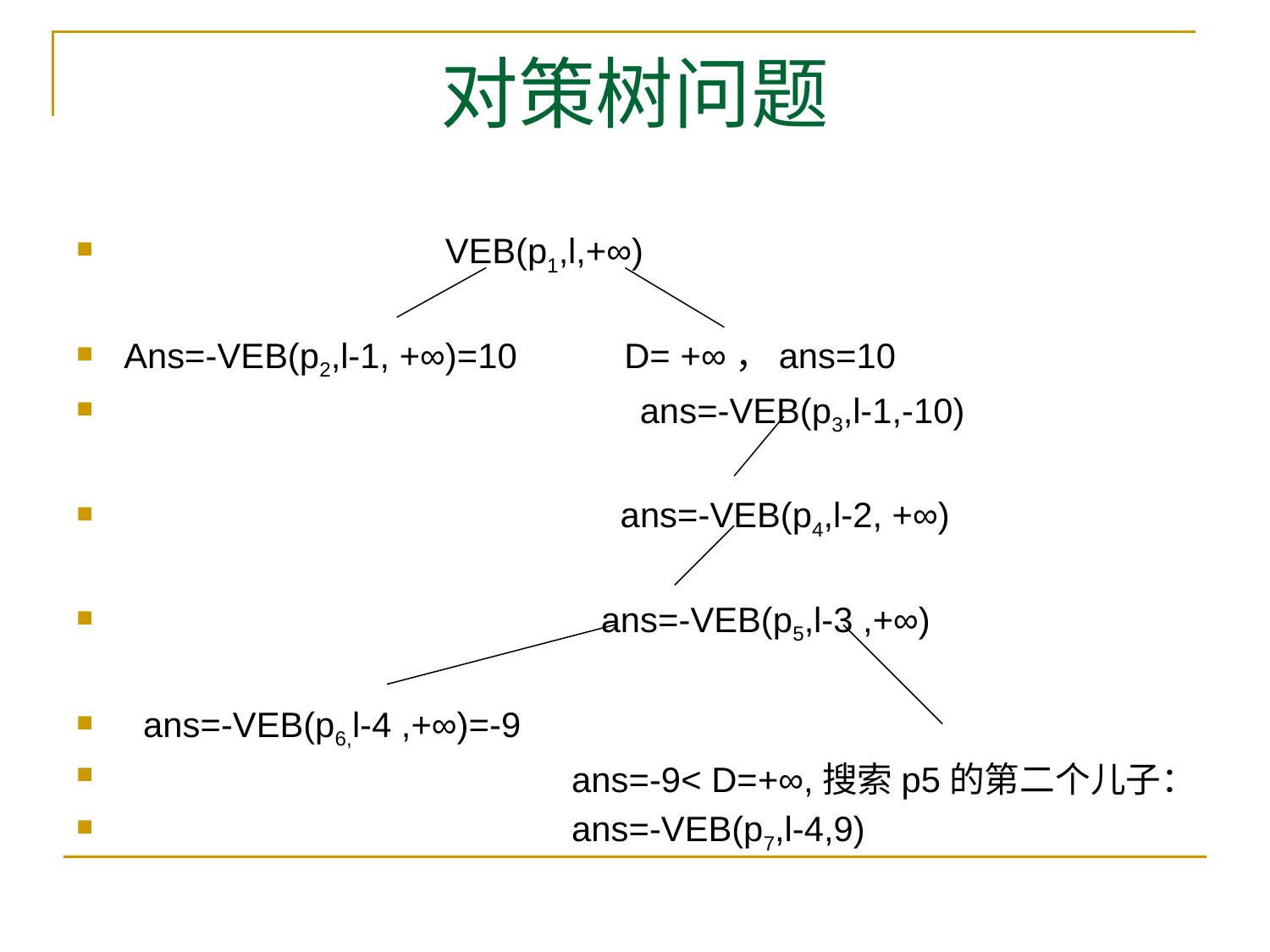

# 对策树问题
                                 VEB(p1,l,+∞)

Ans=-VEB(p2,l-1, +∞)=10           D= +∞，ans=10
                                                     ans=-VEB(p3,l-1,-10)

                                                   ans=-VEB(p4,l-2, +∞)

                                                 ans=-VEB(p5,l-3 ,+∞)

  ans=-VEB(p6,l-4 ,+∞)=-9
                                              ans=-9< D=+∞,搜索p5的第二个儿子：
                                              ans=-VEB(p7,l-4,9)